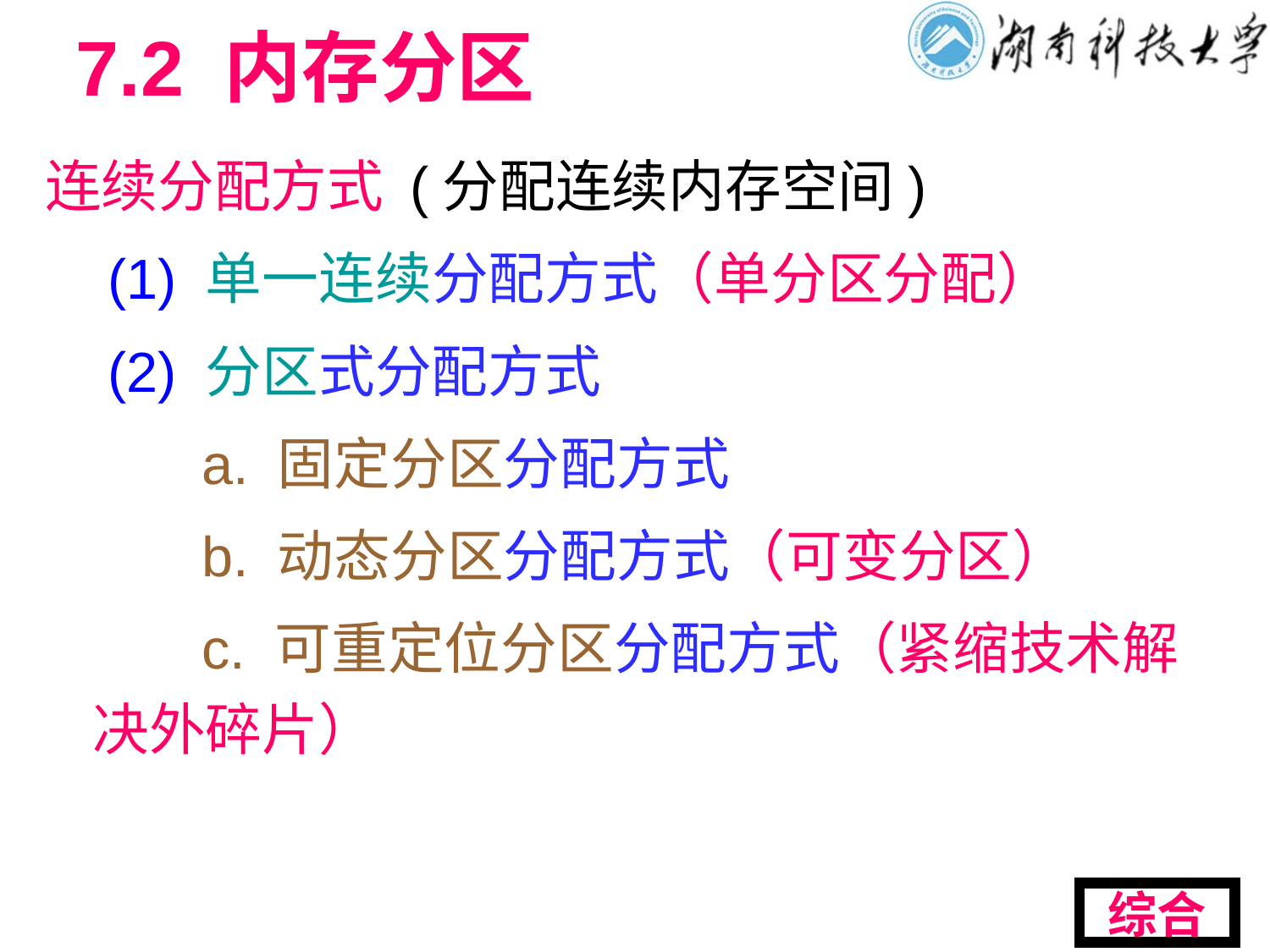

# 7.2 内存分区
连续分配方式 (分配连续内存空间)
    (1) 单一连续分配方式（单分区分配）
    (2) 分区式分配方式
          a. 固定分区分配方式
          b. 动态分区分配方式（可变分区）
          c. 可重定位分区分配方式（紧缩技术解决外碎片）
综合